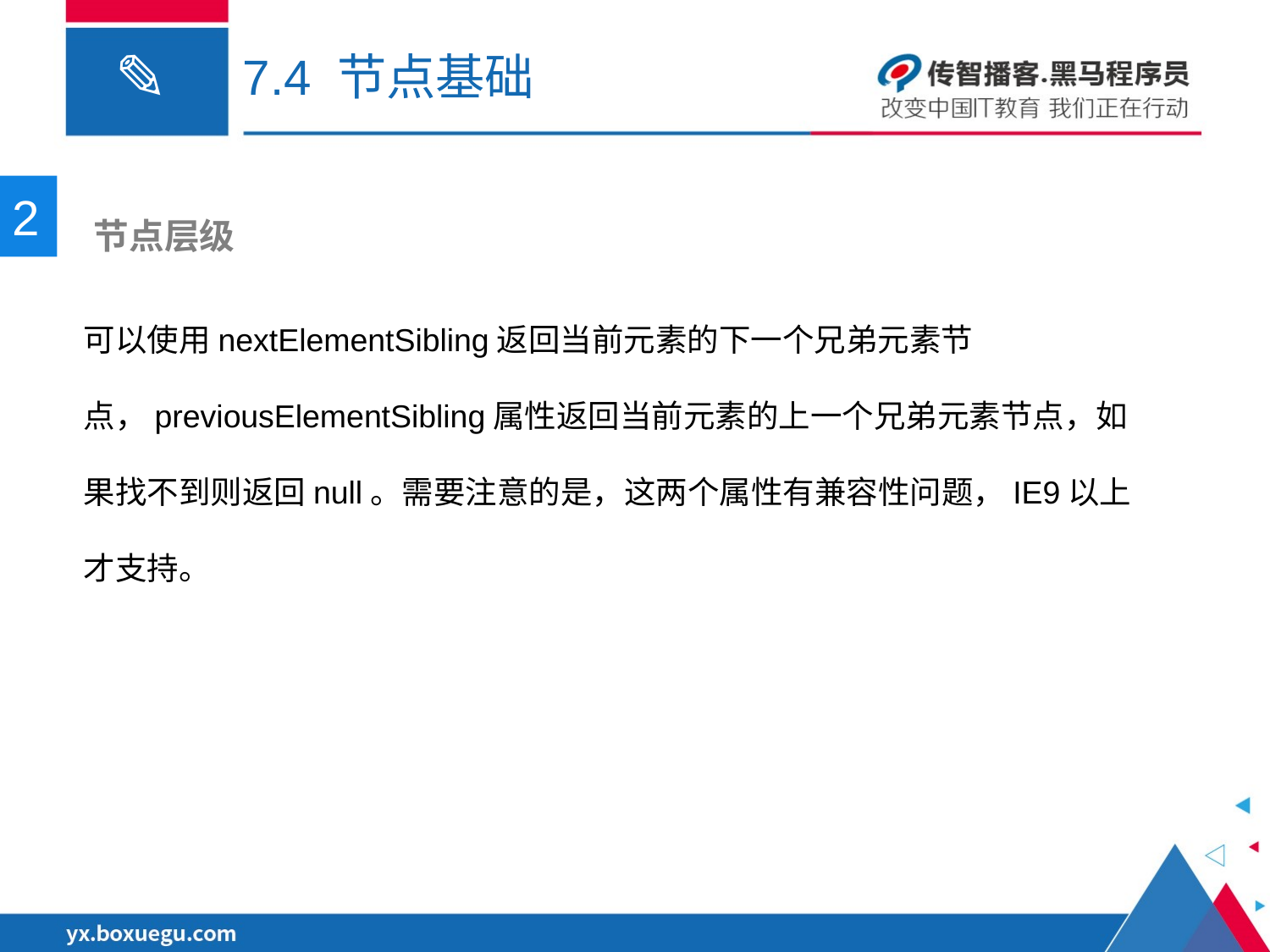

# 7.4 节点基础

2
  节点层级
可以使用nextElementSibling返回当前元素的下一个兄弟元素节点，previousElementSibling属性返回当前元素的上一个兄弟元素节点，如果找不到则返回null。需要注意的是，这两个属性有兼容性问题，IE9以上才支持。